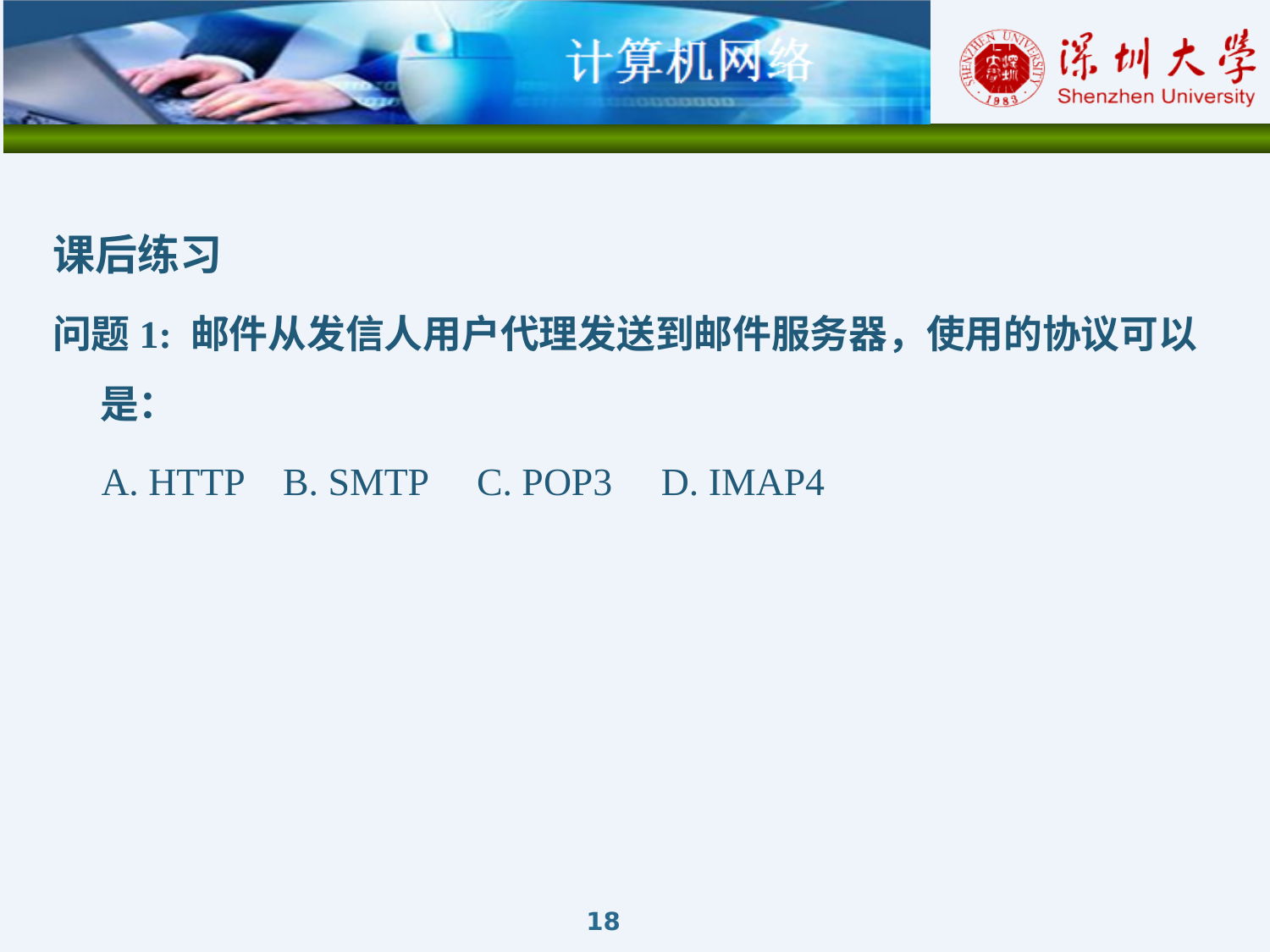

课后练习
问题1: 邮件从发信人用户代理发送到邮件服务器，使用的协议可以是：
     A. HTTP    B. SMTP     C. POP3     D. IMAP4
18